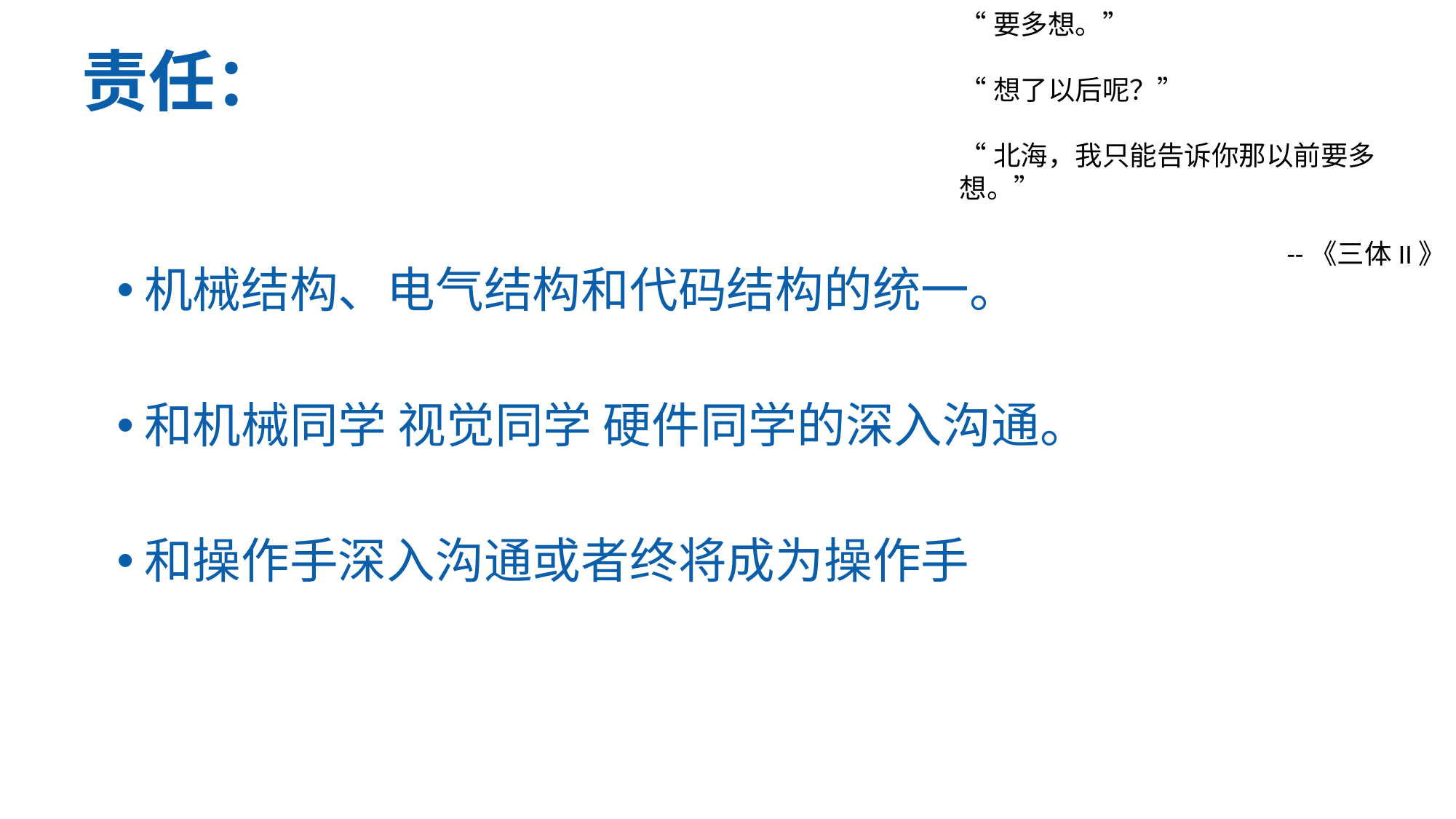

“要多想。”

“想了以后呢？”

“北海，我只能告诉你那以前要多想。”

			--《三体II》
# 责任：
机械结构、电气结构和代码结构的统一。

和机械同学 视觉同学 硬件同学的深入沟通。

和操作手深入沟通或者终将成为操作手